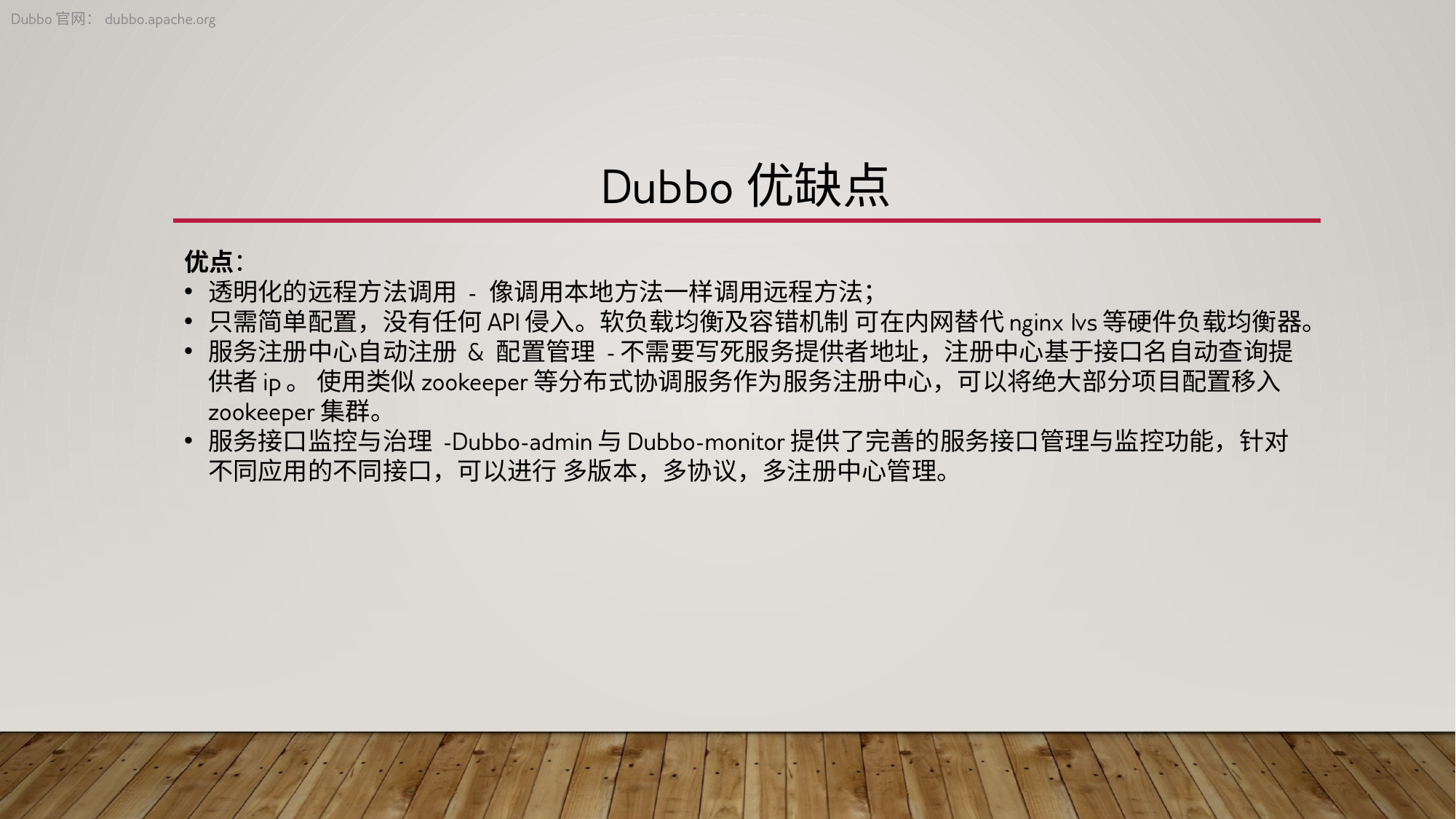

Dubbo官网：dubbo.apache.org
# Dubbo优缺点
优点：
透明化的远程方法调用 - 像调用本地方法一样调用远程方法；
只需简单配置，没有任何API侵入。软负载均衡及容错机制 可在内网替代nginx lvs等硬件负载均衡器。
服务注册中心自动注册 & 配置管理 -不需要写死服务提供者地址，注册中心基于接口名自动查询提供者ip。 使用类似zookeeper等分布式协调服务作为服务注册中心，可以将绝大部分项目配置移入zookeeper集群。
服务接口监控与治理 -Dubbo-admin与Dubbo-monitor提供了完善的服务接口管理与监控功能，针对不同应用的不同接口，可以进行 多版本，多协议，多注册中心管理。